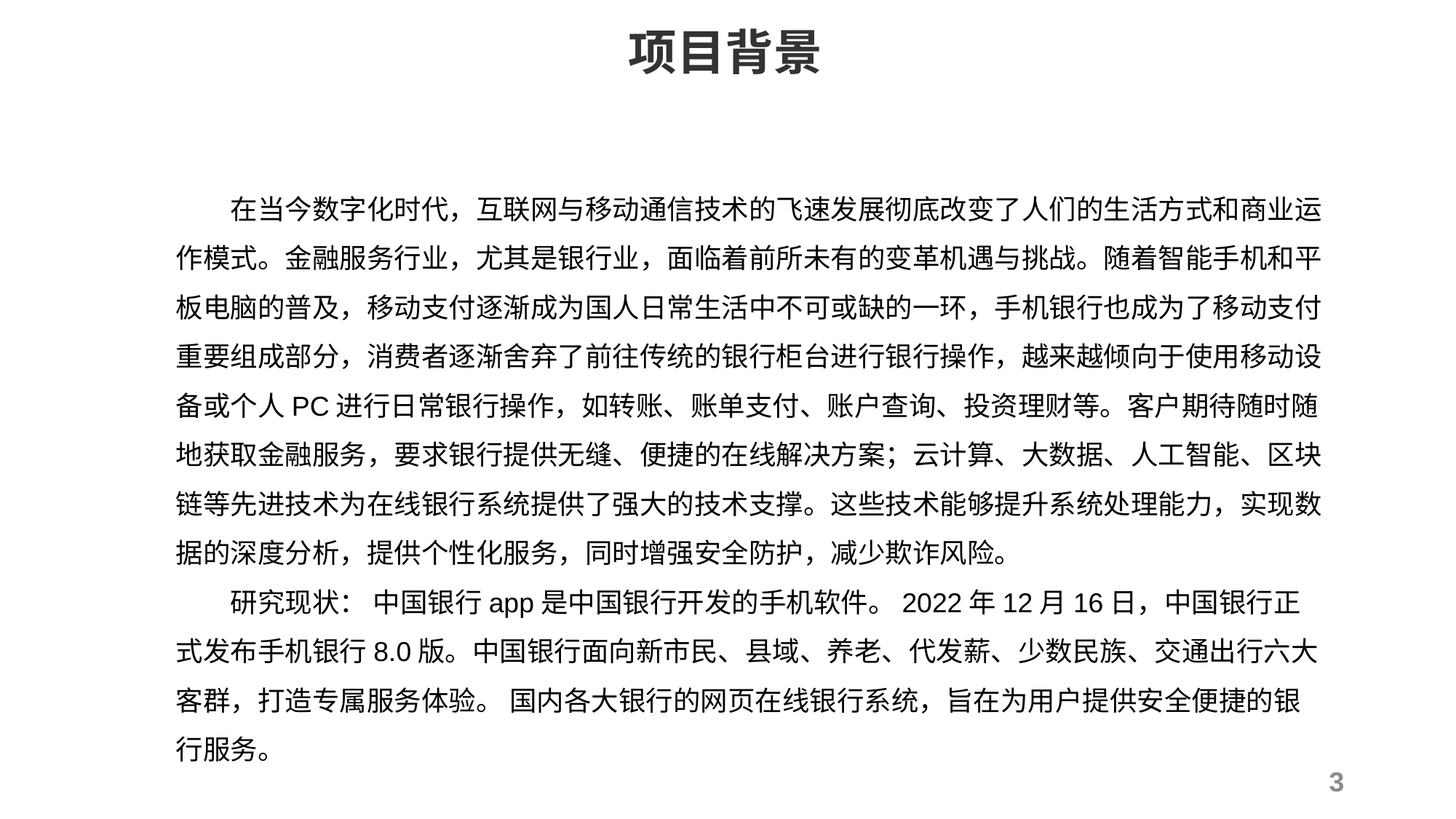

项目背景
在当今数字化时代，互联网与移动通信技术的飞速发展彻底改变了人们的生活方式和商业运作模式。金融服务行业，尤其是银行业，面临着前所未有的变革机遇与挑战。随着智能手机和平板电脑的普及，移动支付逐渐成为国人日常生活中不可或缺的一环，手机银行也成为了移动支付重要组成部分，消费者逐渐舍弃了前往传统的银行柜台进行银行操作，越来越倾向于使用移动设备或个人PC进行日常银行操作，如转账、账单支付、账户查询、投资理财等。客户期待随时随地获取金融服务，要求银行提供无缝、便捷的在线解决方案；云计算、大数据、人工智能、区块链等先进技术为在线银行系统提供了强大的技术支撑。这些技术能够提升系统处理能力，实现数据的深度分析，提供个性化服务，同时增强安全防护，减少欺诈风险。
研究现状： 中国银行app是中国银行开发的手机软件。2022年12月16日，中国银行正式发布手机银行8.0版。中国银行面向新市民、县域、养老、代发薪、少数民族、交通出行六大客群，打造专属服务体验。 国内各大银行的网页在线银行系统，旨在为用户提供安全便捷的银行服务。
3